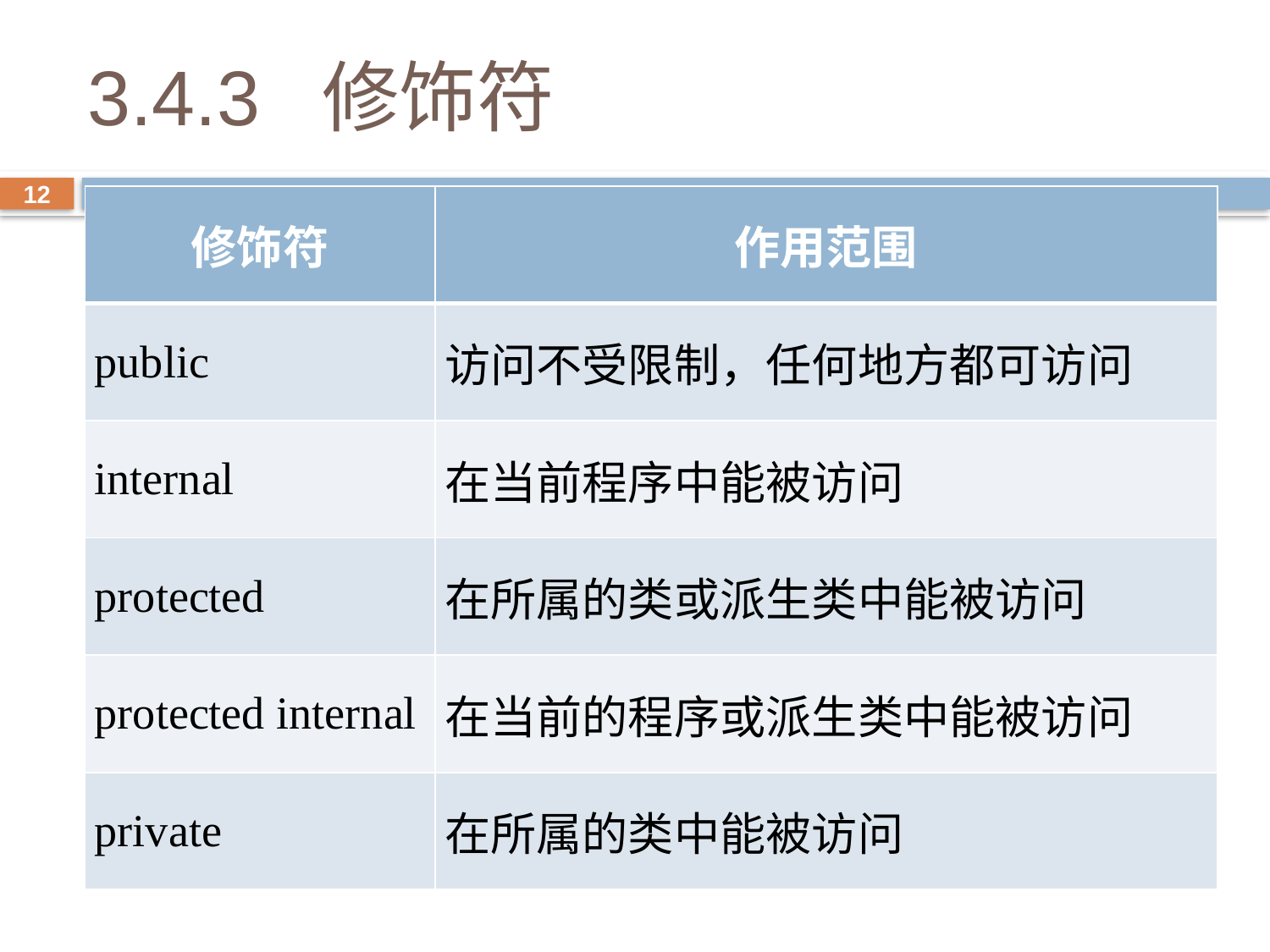

# 3.4.3  修饰符
12
| 修饰符 | 作用范围 |
| --- | --- |
| public | 访问不受限制，任何地方都可访问 |
| internal | 在当前程序中能被访问 |
| protected | 在所属的类或派生类中能被访问 |
| protected internal | 在当前的程序或派生类中能被访问 |
| private | 在所属的类中能被访问 |